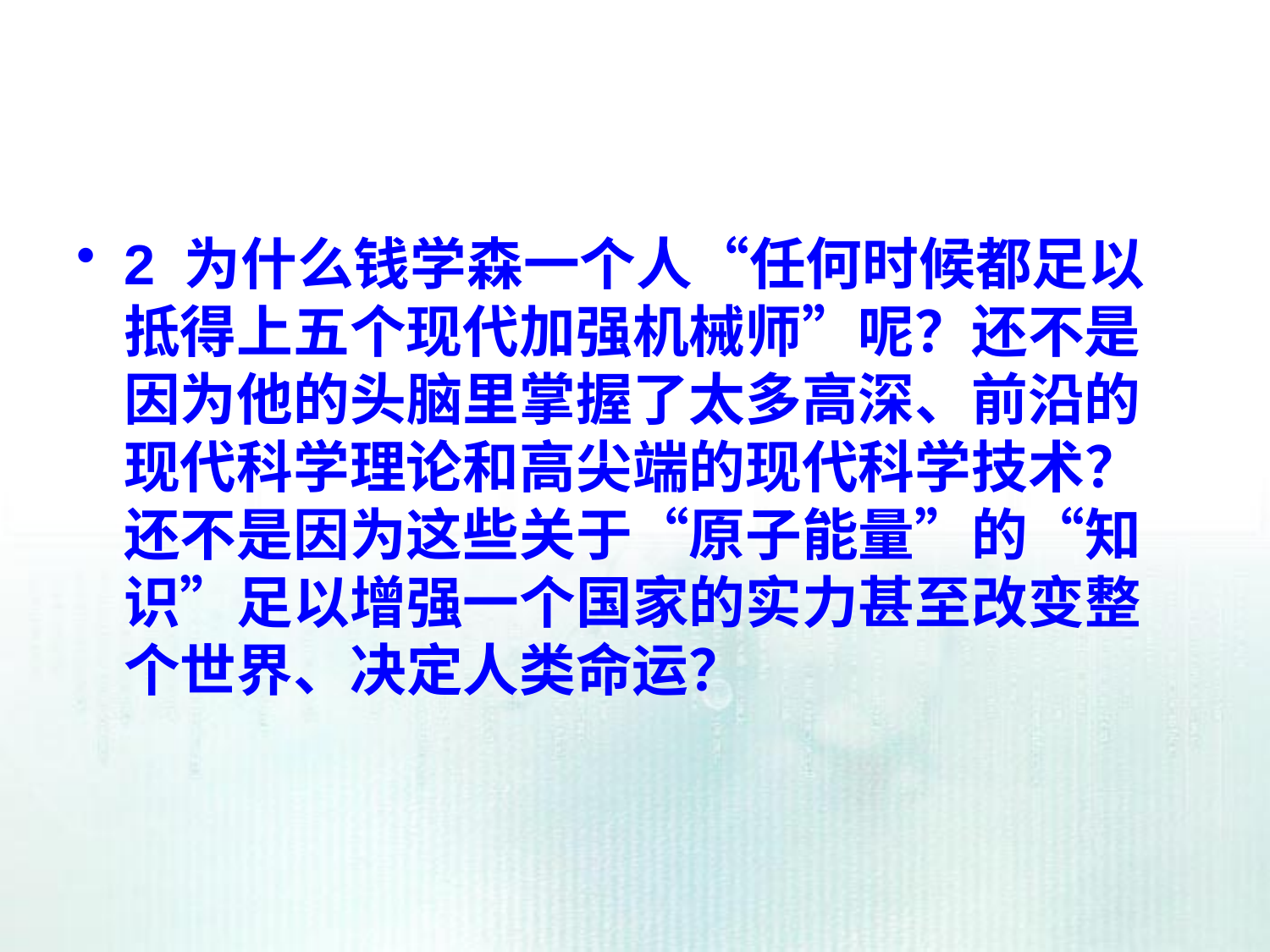

#
2 为什么钱学森一个人“任何时候都足以抵得上五个现代加强机械师”呢？还不是因为他的头脑里掌握了太多高深、前沿的现代科学理论和高尖端的现代科学技术？还不是因为这些关于“原子能量”的“知识”足以增强一个国家的实力甚至改变整个世界、决定人类命运？